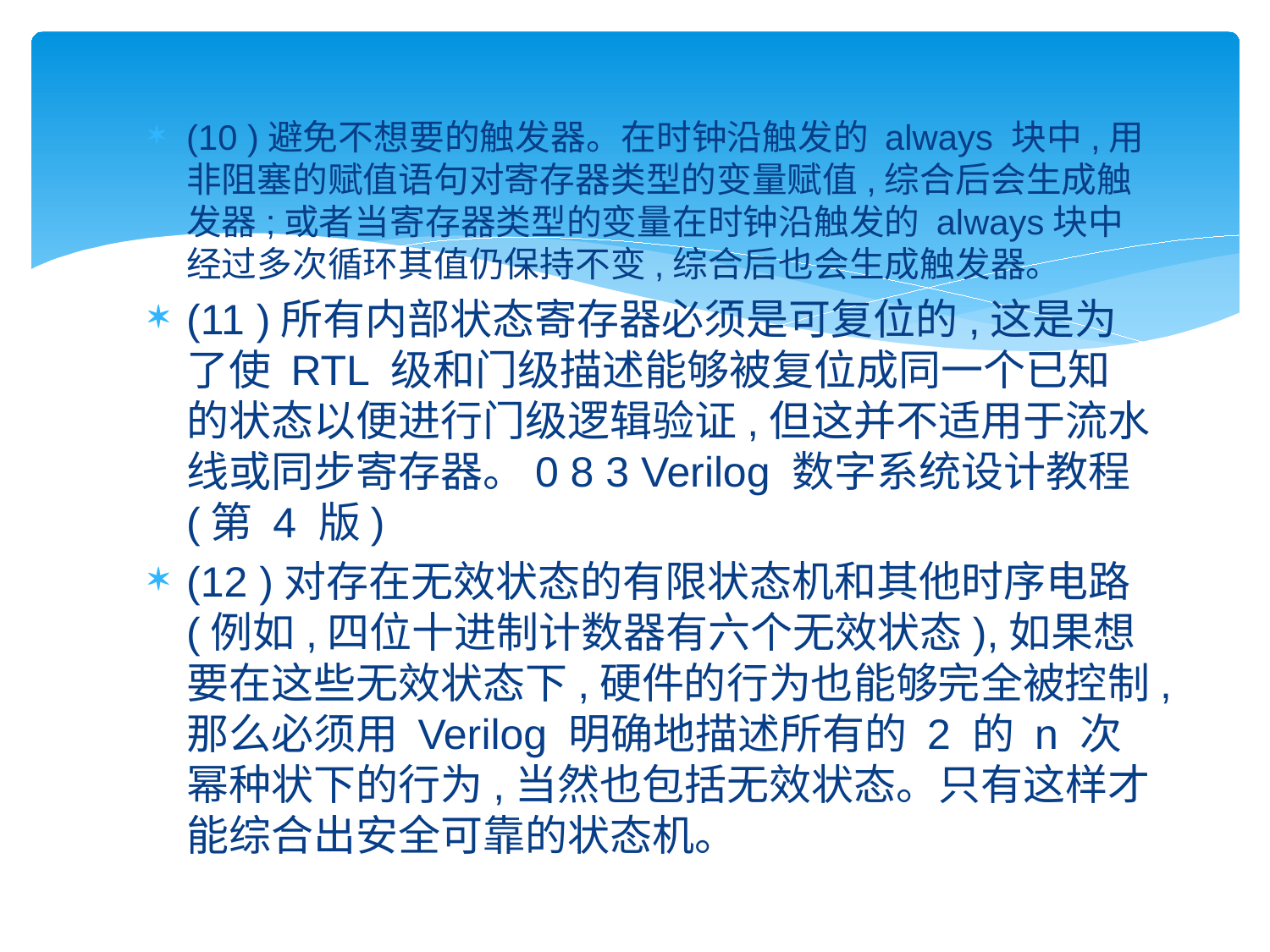

#
(10 )避免不想要的触发器。在时钟沿触发的 always 块中,用非阻塞的赋值语句对寄存器类型的变量赋值,综合后会生成触发器;或者当寄存器类型的变量在时钟沿触发的 always块中经过多次循环其值仍保持不变,综合后也会生成触发器。
(11 )所有内部状态寄存器必须是可复位的,这是为了使 RTL 级和门级描述能够被复位成同一个已知的状态以便进行门级逻辑验证,但这并不适用于流水线或同步寄存器。0 8 3 Verilog 数字系统设计教程(第 4 版)
(12 )对存在无效状态的有限状态机和其他时序电路(例如,四位十进制计数器有六个无效状态),如果想要在这些无效状态下,硬件的行为也能够完全被控制,那么必须用 Verilog 明确地描述所有的 2 的 n 次幂种状下的行为,当然也包括无效状态。只有这样才能综合出安全可靠的状态机。